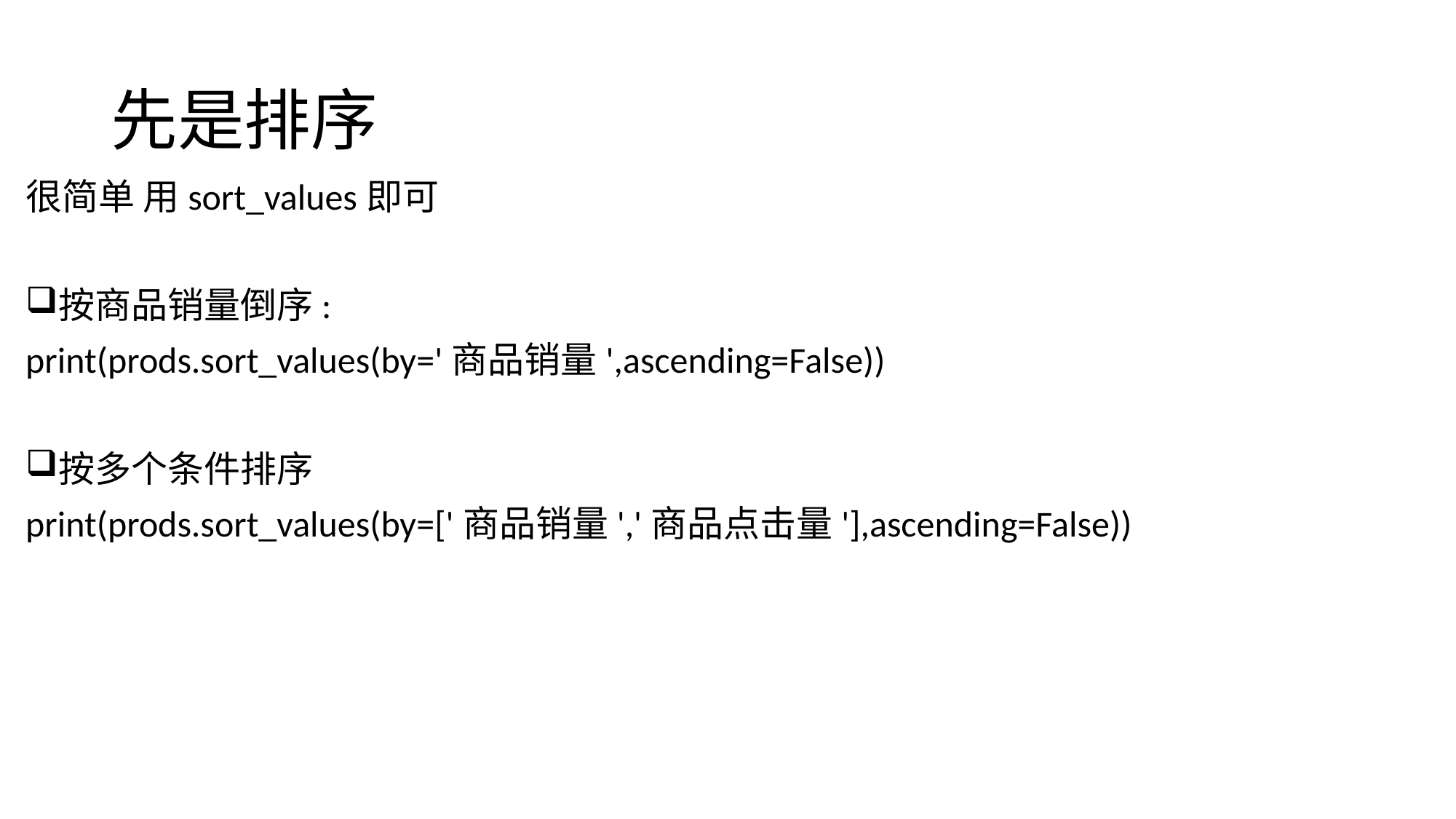

# 先是排序
很简单 用sort_values即可

按商品销量倒序:
print(prods.sort_values(by='商品销量',ascending=False))

按多个条件排序
print(prods.sort_values(by=['商品销量','商品点击量'],ascending=False))